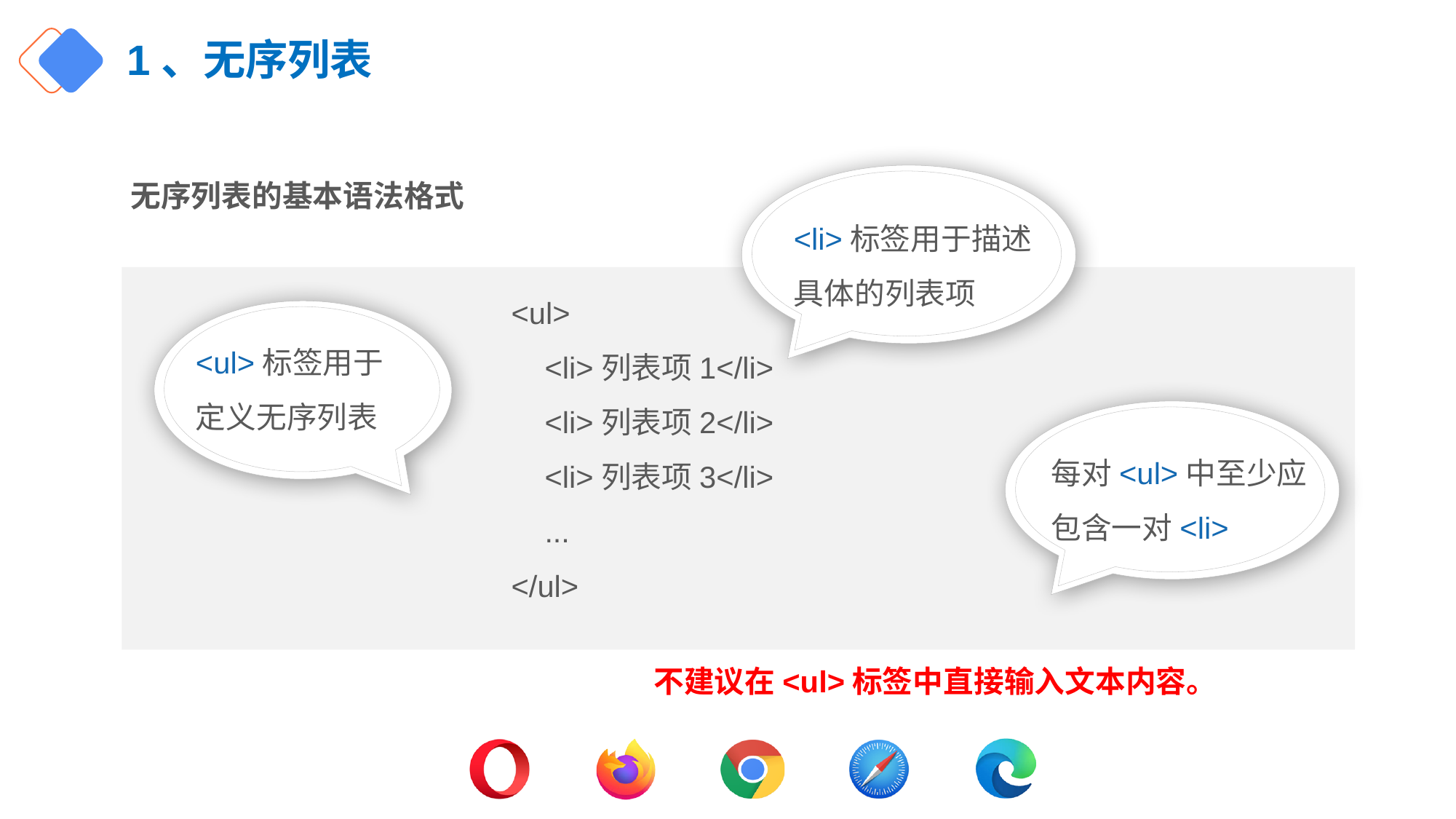

# 1、无序列表
无序列表的基本语法格式

<li>标签用于描述具体的列表项

<ul>
    <li>列表项1</li>
    <li>列表项2</li>
    <li>列表项3</li>
    ...
</ul>

<ul>标签用于定义无序列表

每对<ul>中至少应包含一对<li>
不建议在<ul>标签中直接输入文本内容。